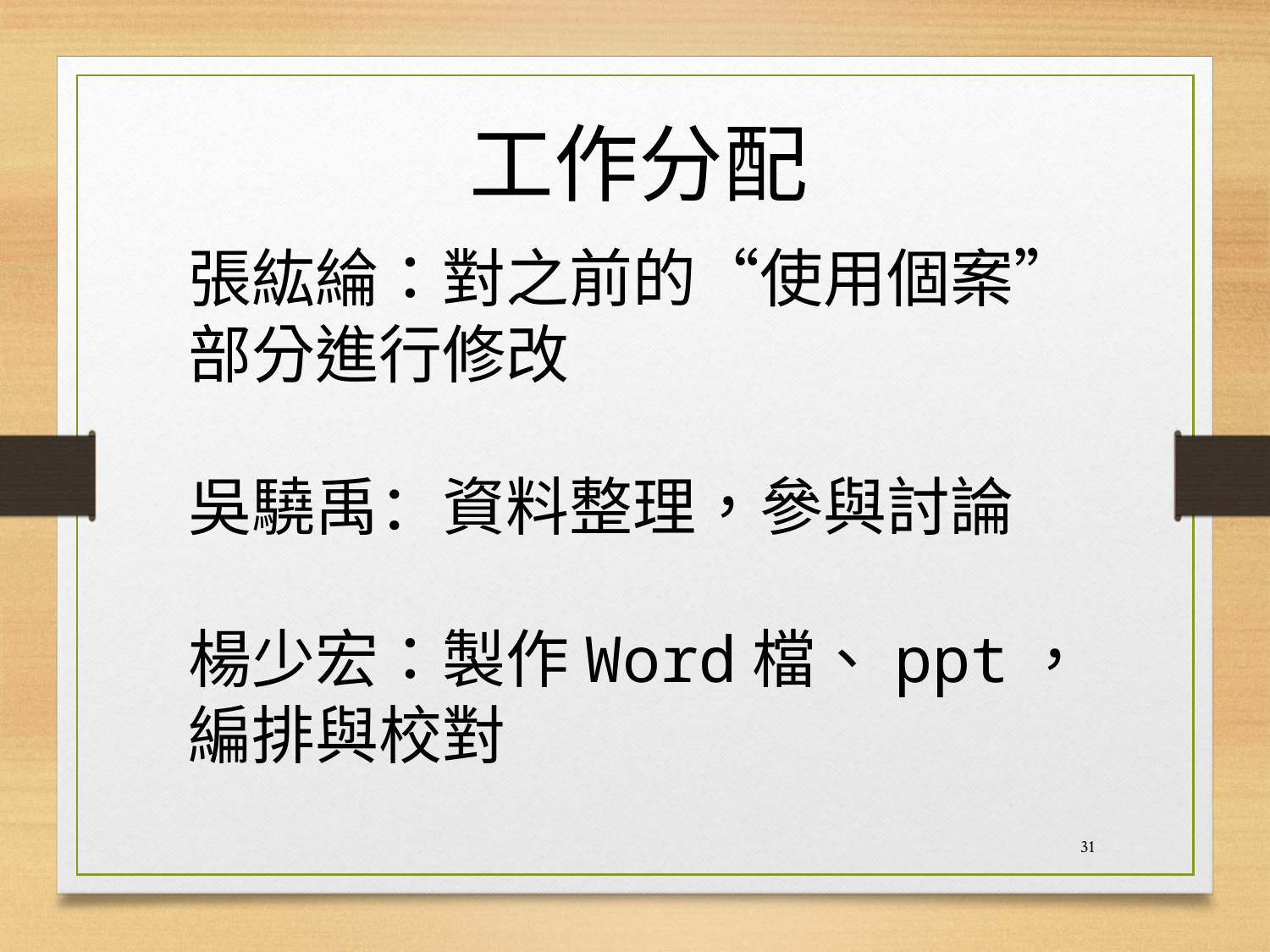

工作分配
張紘綸：對之前的“使用個案”部分進行修改

吳驍禹：資料整理，參與討論

楊少宏：製作Word檔、ppt，編排與校對
31